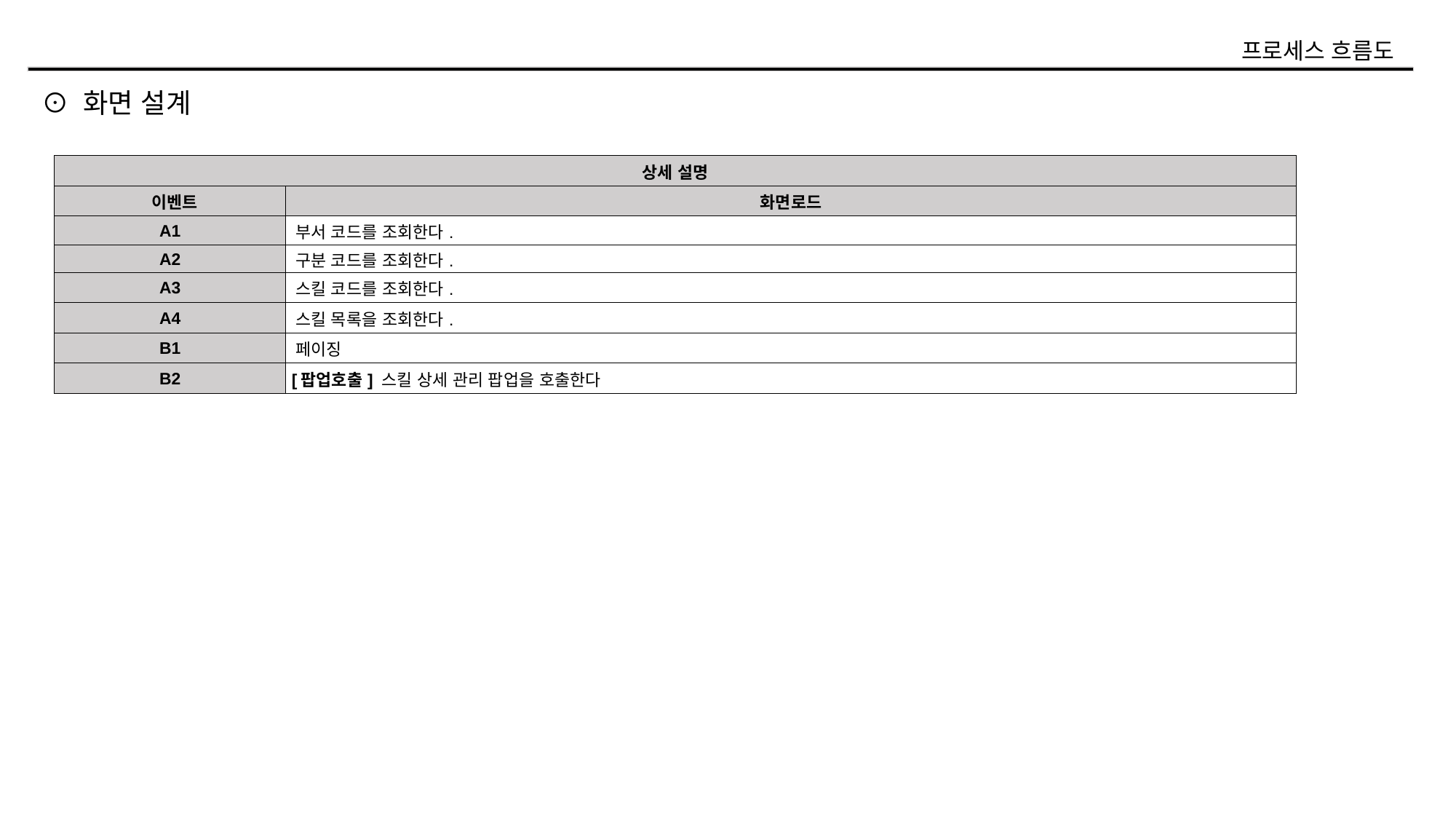

프로세스 흐름도

⊙ 화면 설계
| 상세 설명 |  |
| --- | --- |
| 이벤트 | 화면로드 |
| A1 | 부서 코드를 조회한다. |
| A2 | 구분 코드를 조회한다. |
| A3 | 스킬 코드를 조회한다. |
| A4 | 스킬 목록을 조회한다. |
| B1 | 페이징 |
| B2 | [팝업호출] 스킬 상세 관리 팝업을 호출한다 |